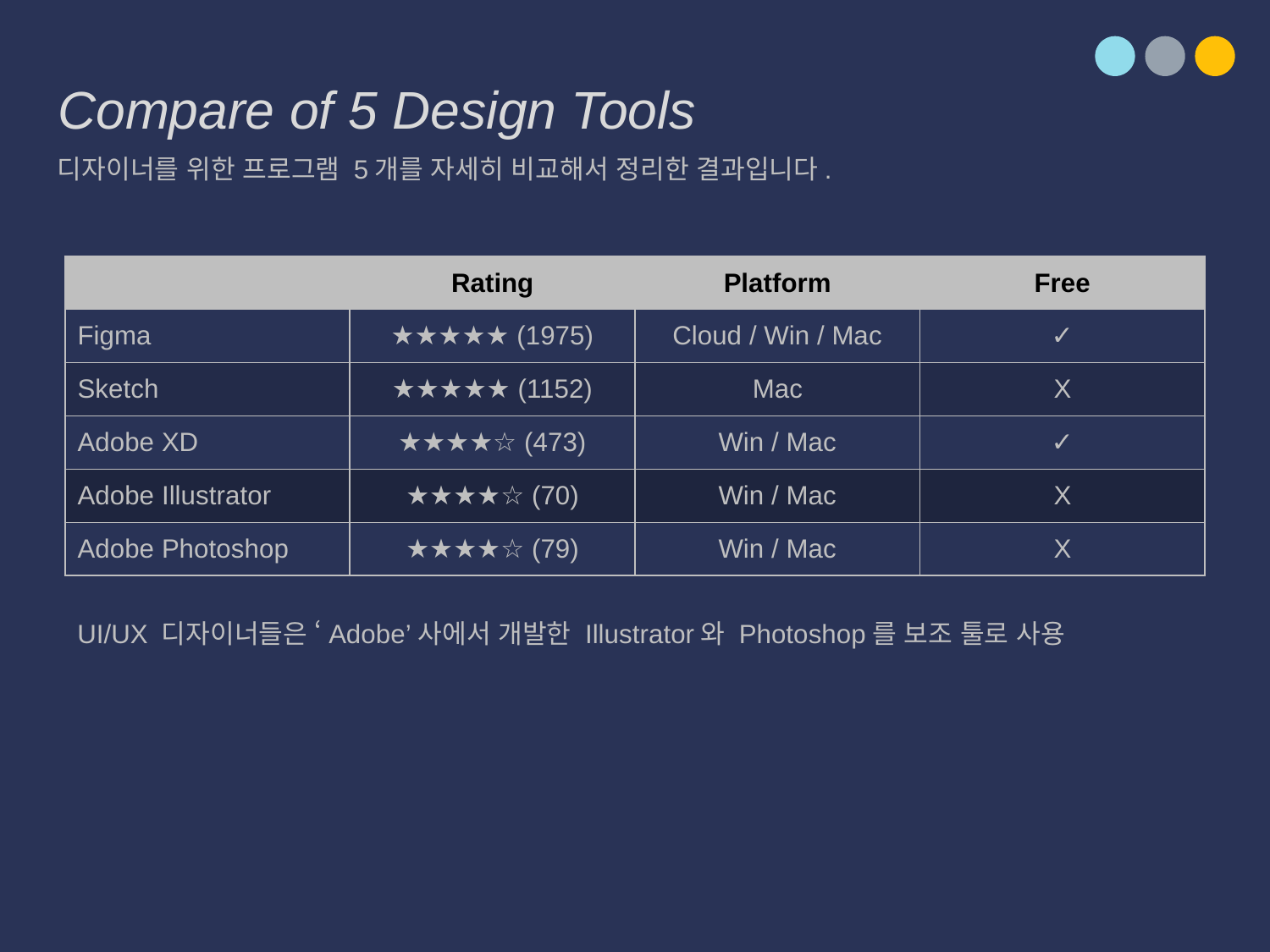

# Compare of 5 Design Tools

디자이너를 위한 프로그램 5개를 자세히 비교해서 정리한 결과입니다.
|  | Rating | Platform | Free |
| --- | --- | --- | --- |
| Figma | ★★★★★ (1975) | Cloud / Win / Mac | ✓ |
| Sketch | ★★★★★ (1152) | Mac | X |
| Adobe XD | ★★★★☆ (473) | Win / Mac | ✓ |
| Adobe Illustrator | ★★★★☆ (70) | Win / Mac | X |
| Adobe Photoshop | ★★★★☆ (79) | Win / Mac | X |
UI/UX 디자이너들은 ‘Adobe’사에서 개발한 Illustrator와 Photoshop를 보조 툴로 사용